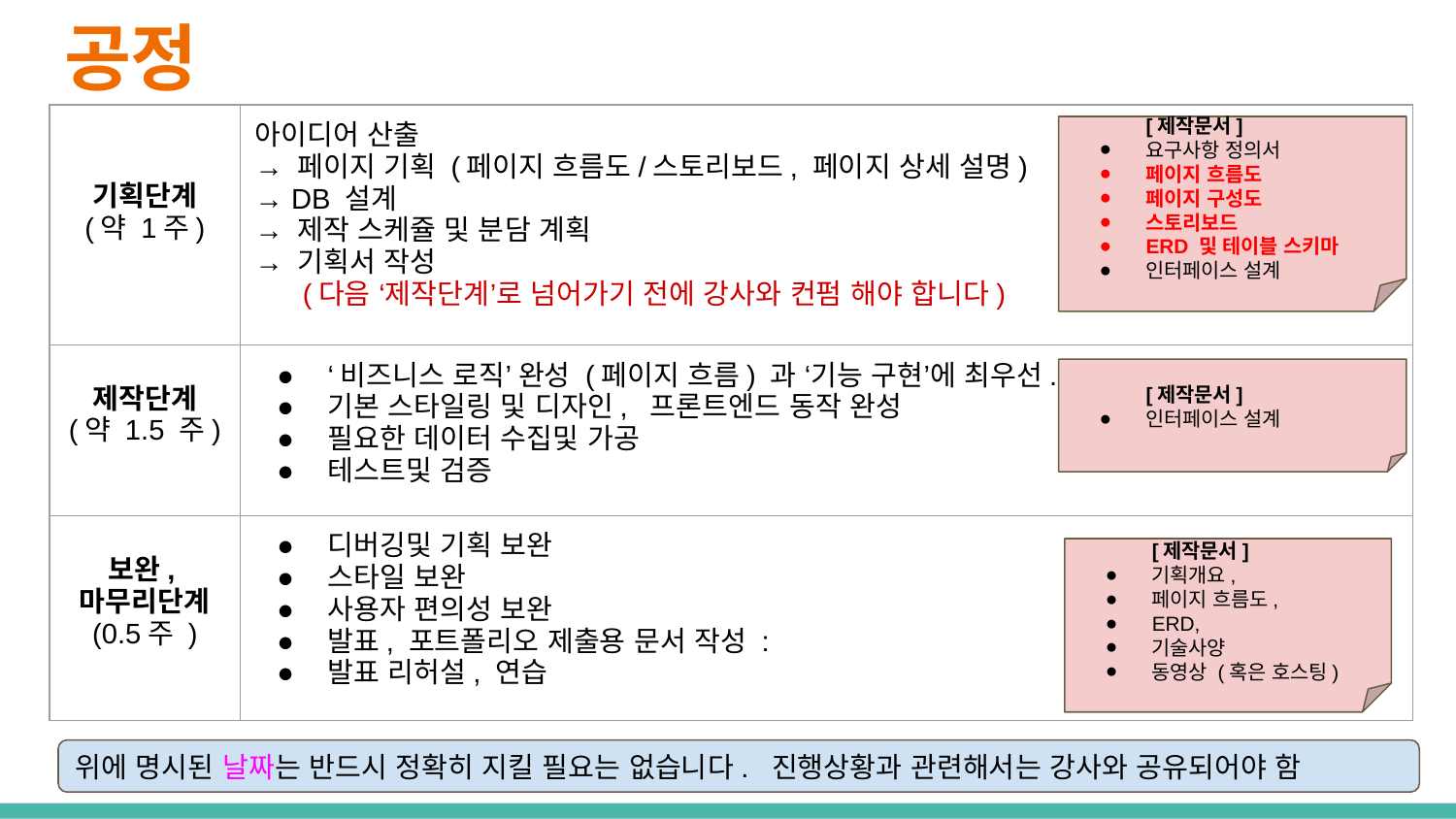

# 공정
| 기획단계 (약 1주) | 아이디어 산출 → 페이지 기획 (페이지 흐름도/스토리보드, 페이지 상세 설명) → DB 설계 → 제작 스케쥴 및 분담 계획 → 기획서 작성 (다음 ‘제작단계’로 넘어가기 전에 강사와 컨펌 해야 합니다) |
| --- | --- |
| 제작단계 (약 1.5 주) | ‘비즈니스 로직’ 완성 (페이지 흐름) 과 ‘기능 구현’에 최우선. 기본 스타일링 및 디자인, 프론트엔드 동작 완성 필요한 데이터 수집및 가공 테스트및 검증 |
| 보완,마무리단계 (0.5주 ) | 디버깅및 기획 보완 스타일 보완 사용자 편의성 보완 발표, 포트폴리오 제출용 문서 작성 : 발표 리허설, 연습 |
[제작문서]
요구사항 정의서
페이지 흐름도
페이지 구성도
스토리보드
ERD 및 테이블 스키마
인터페이스 설계
[제작문서]
인터페이스 설계
[제작문서]
기획개요,
페이지 흐름도,
ERD,
기술사양
동영상 (혹은 호스팅)
위에 명시된 날짜는 반드시 정확히 지킬 필요는 없습니다.  진행상황과 관련해서는 강사와 공유되어야 함